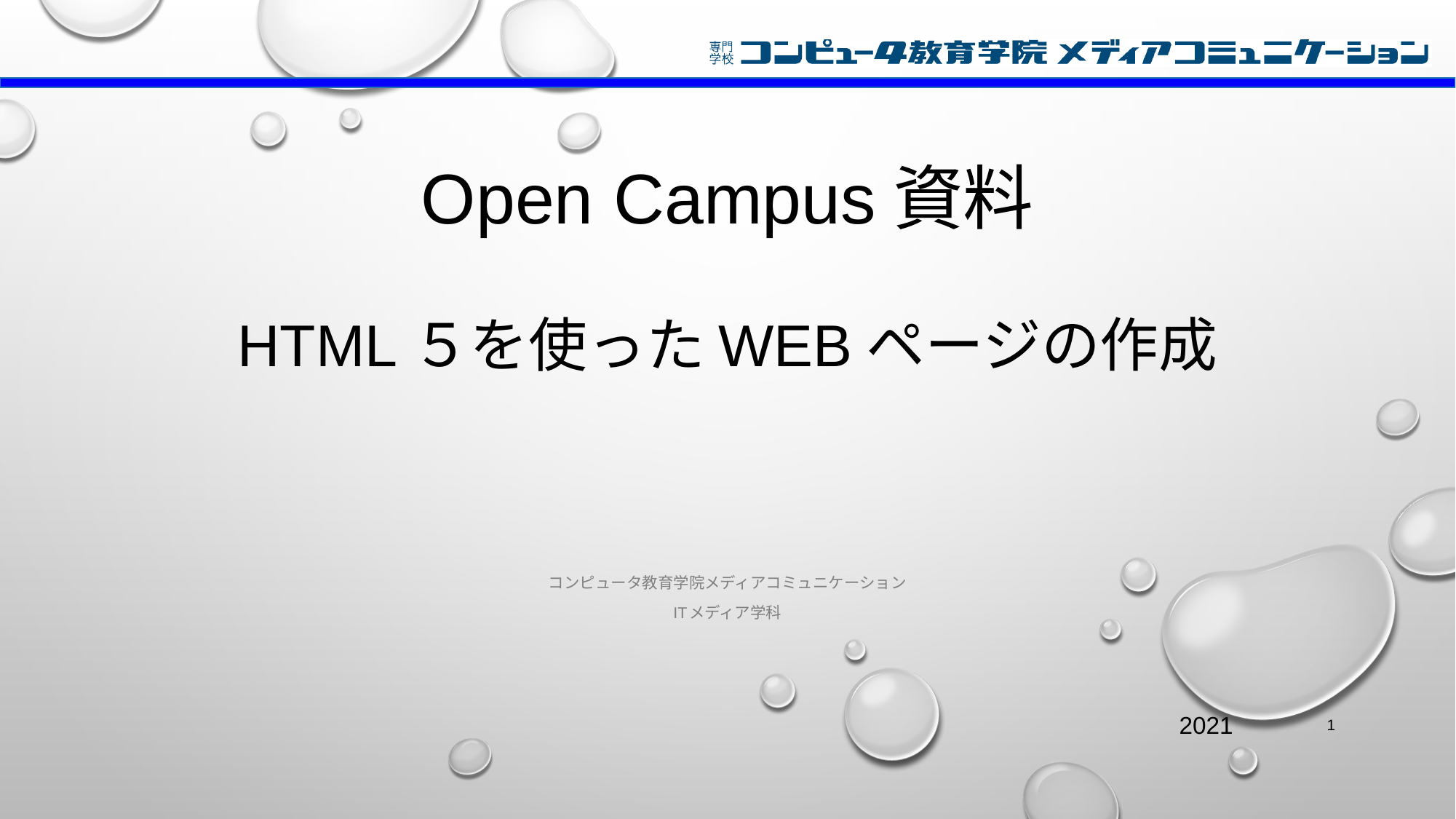

# Open Campus資料 HTML５を使ったWEBページの作成
コンピュータ教育学院メディアコミュニケーション
ITメディア学科
2021
1